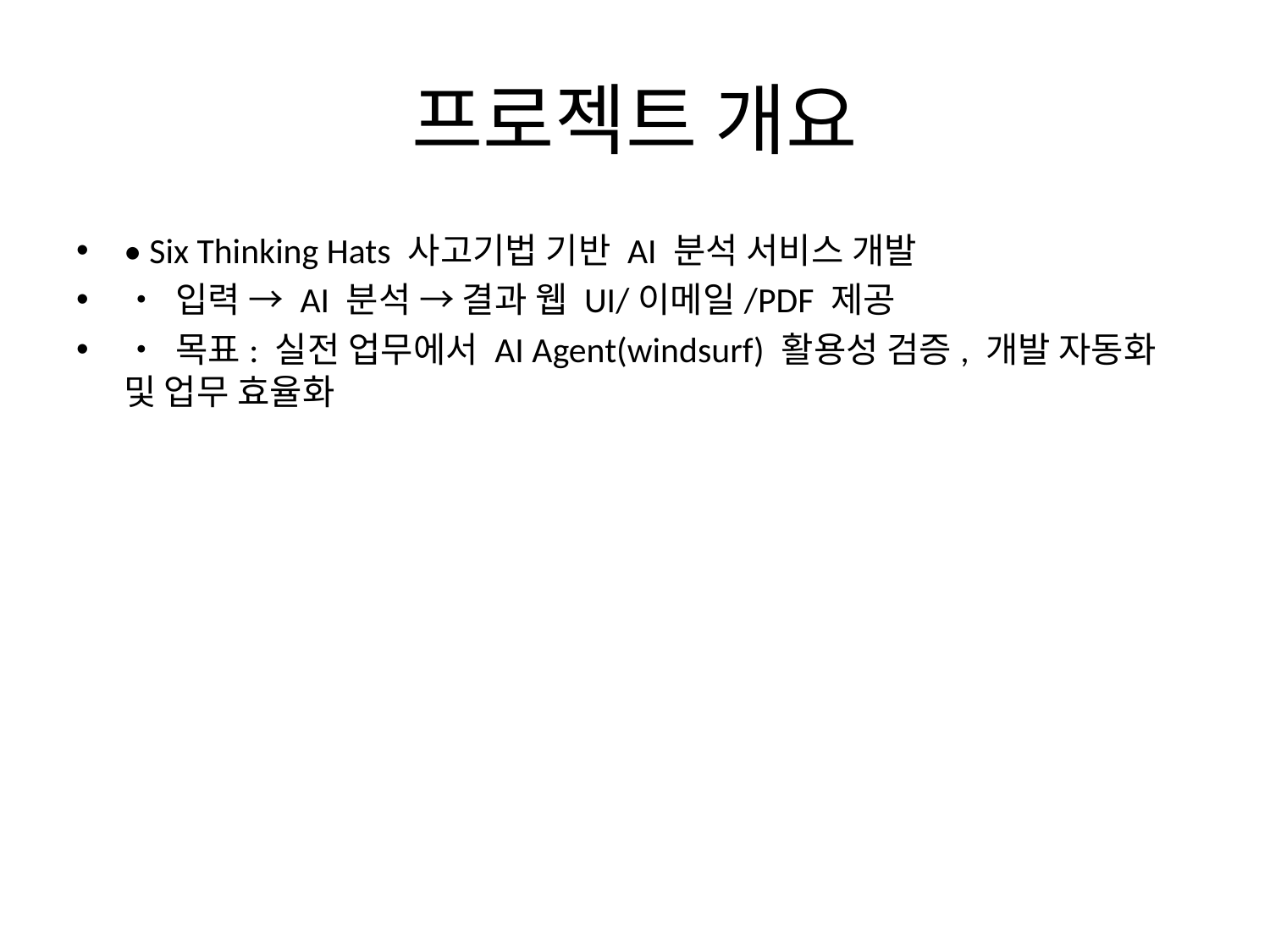

# 프로젝트 개요
• Six Thinking Hats 사고기법 기반 AI 분석 서비스 개발
• 입력 → AI 분석 → 결과 웹 UI/이메일/PDF 제공
• 목표: 실전 업무에서 AI Agent(windsurf) 활용성 검증, 개발 자동화 및 업무 효율화